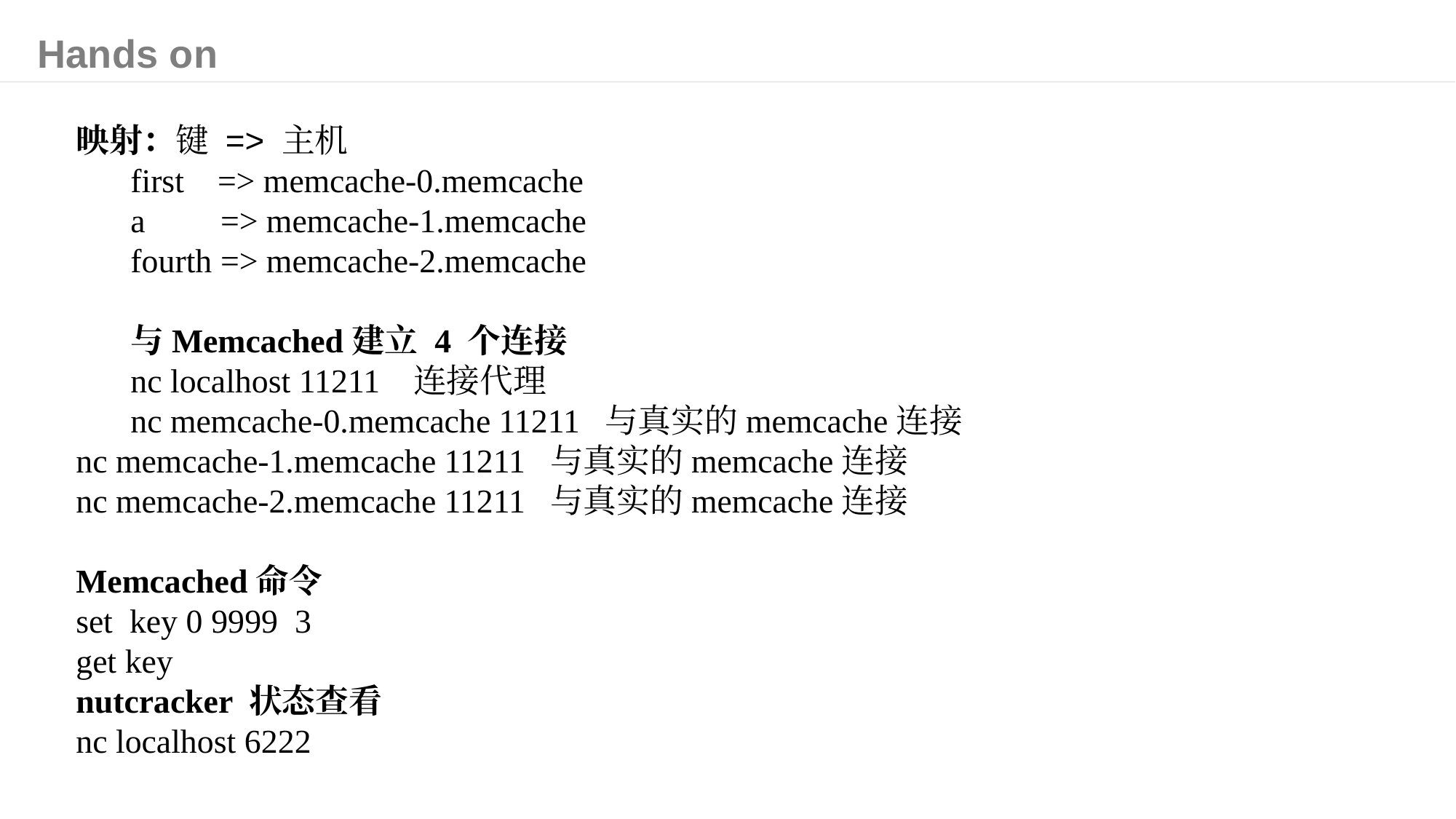

Hands on
映射：键 => 主机
first    => memcache-0.memcache
a         => memcache-1.memcache
fourth => memcache-2.memcache

与Memcached建立 4 个连接
nc localhost 11211   连接代理
nc memcache-0.memcache 11211  与真实的memcache连接
nc memcache-1.memcache 11211  与真实的memcache连接
nc memcache-2.memcache 11211  与真实的memcache连接

Memcached命令
set  key 0 9999  3
get key
nutcracker 状态查看
nc localhost 6222